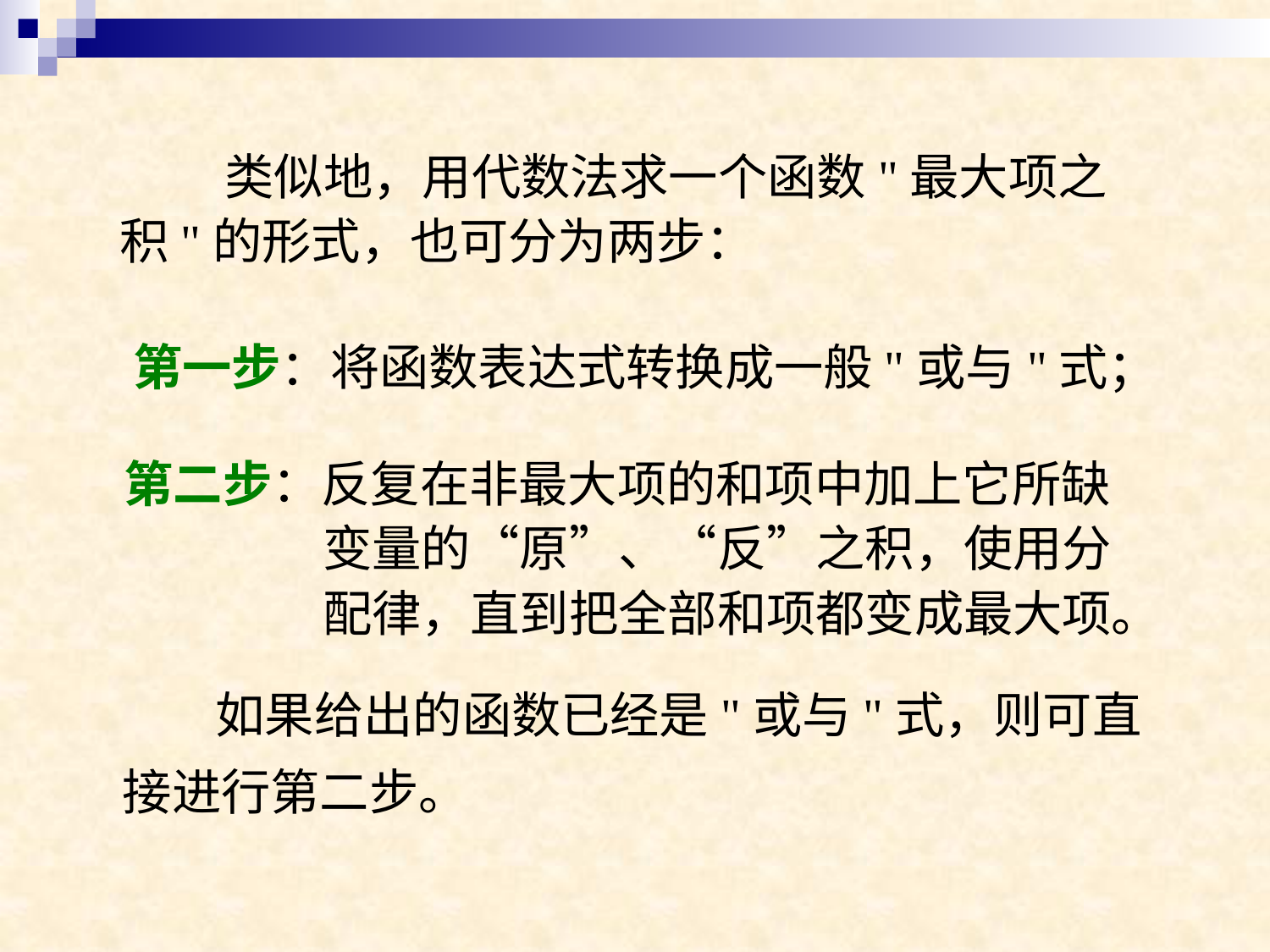

类似地，用代数法求一个函数"最大项之积"的形式，也可分为两步：
第一步：将函数表达式转换成一般"或与"式；
第二步：反复在非最大项的和项中加上它所缺变量的“原”、“反”之积，使用分配律，直到把全部和项都变成最大项。
如果给出的函数已经是"或与"式，则可直接进行第二步。